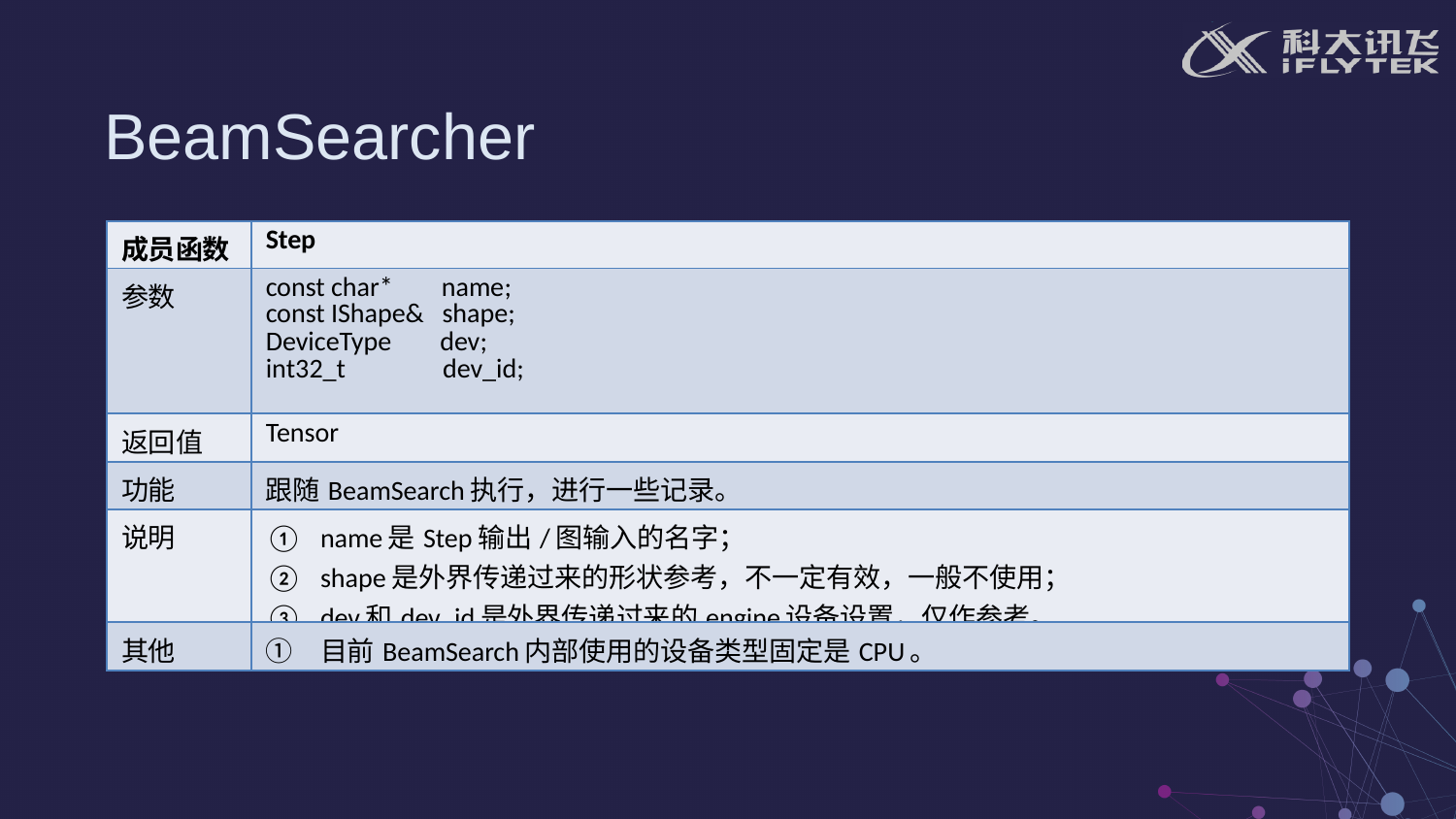

BeamSearcher
| 成员函数 | Step |
| --- | --- |
| 参数 | const char\* name; const IShape& shape; DeviceType dev; int32\_t dev\_id; |
| 返回值 | Tensor |
| 功能 | 跟随BeamSearch执行，进行一些记录。 |
| 说明 | name是Step输出/图输入的名字； shape是外界传递过来的形状参考，不一定有效，一般不使用； dev和dev\_id是外界传递过来的engine设备设置，仅作参考。 |
| 其他 | 目前BeamSearch内部使用的设备类型固定是CPU。 |